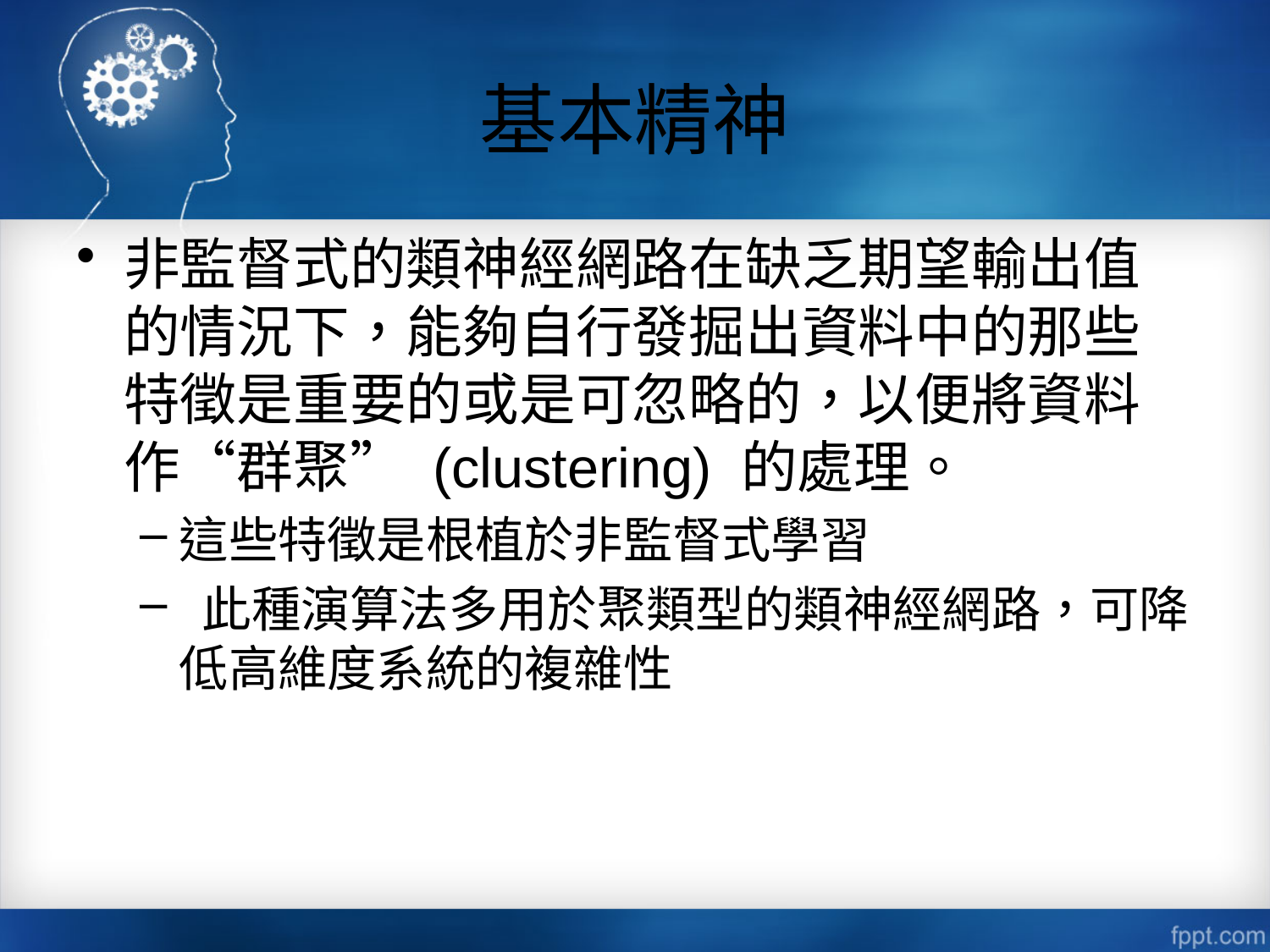

# 基本精神
非監督式的類神經網路在缺乏期望輸出值的情況下，能夠自行發掘出資料中的那些特徵是重要的或是可忽略的，以便將資料作“群聚” (clustering) 的處理。
這些特徵是根植於非監督式學習
 此種演算法多用於聚類型的類神經網路，可降低高維度系統的複雜性